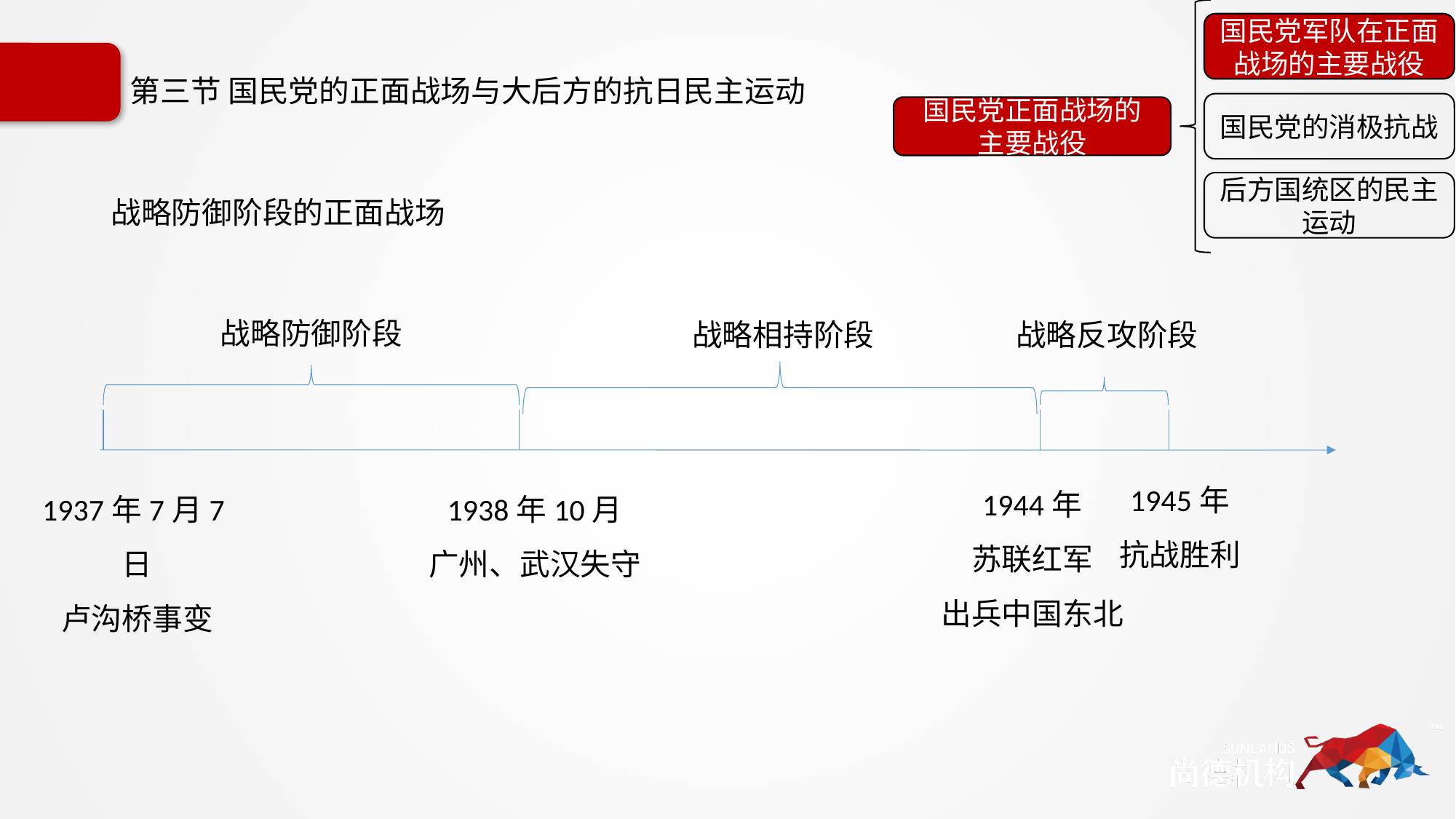

国民党军队在正面战场的主要战役
国民党的消极抗战
国民党正面战场的
主要战役
后方国统区的民主
运动
# 第三节 国民党的正面战场与大后方的抗日民主运动

战略防御阶段的正面战场

战略防御阶段
战略相持阶段
战略反攻阶段

1945年
抗战胜利
1944年
苏联红军
出兵中国东北
1937年7月7日
卢沟桥事变
1938年10月
广州、武汉失守